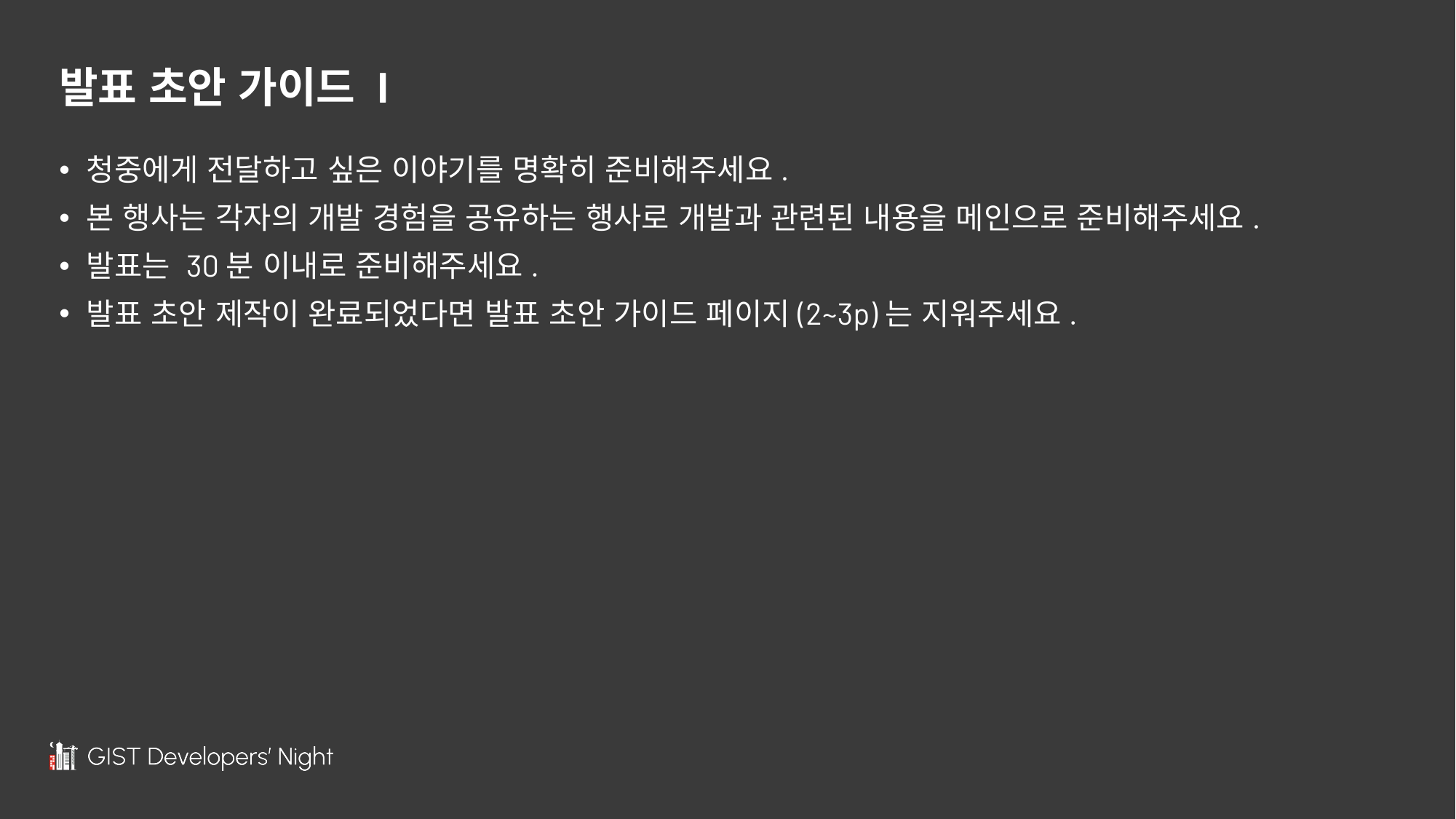

# 발표 초안 가이드 I
청중에게 전달하고 싶은 이야기를 명확히 준비해주세요.
본 행사는 각자의 개발 경험을 공유하는 행사로 개발과 관련된 내용을 메인으로 준비해주세요.
발표는 30분 이내로 준비해주세요.
발표 초안 제작이 완료되었다면 발표 초안 가이드 페이지(2~3p)는 지워주세요.